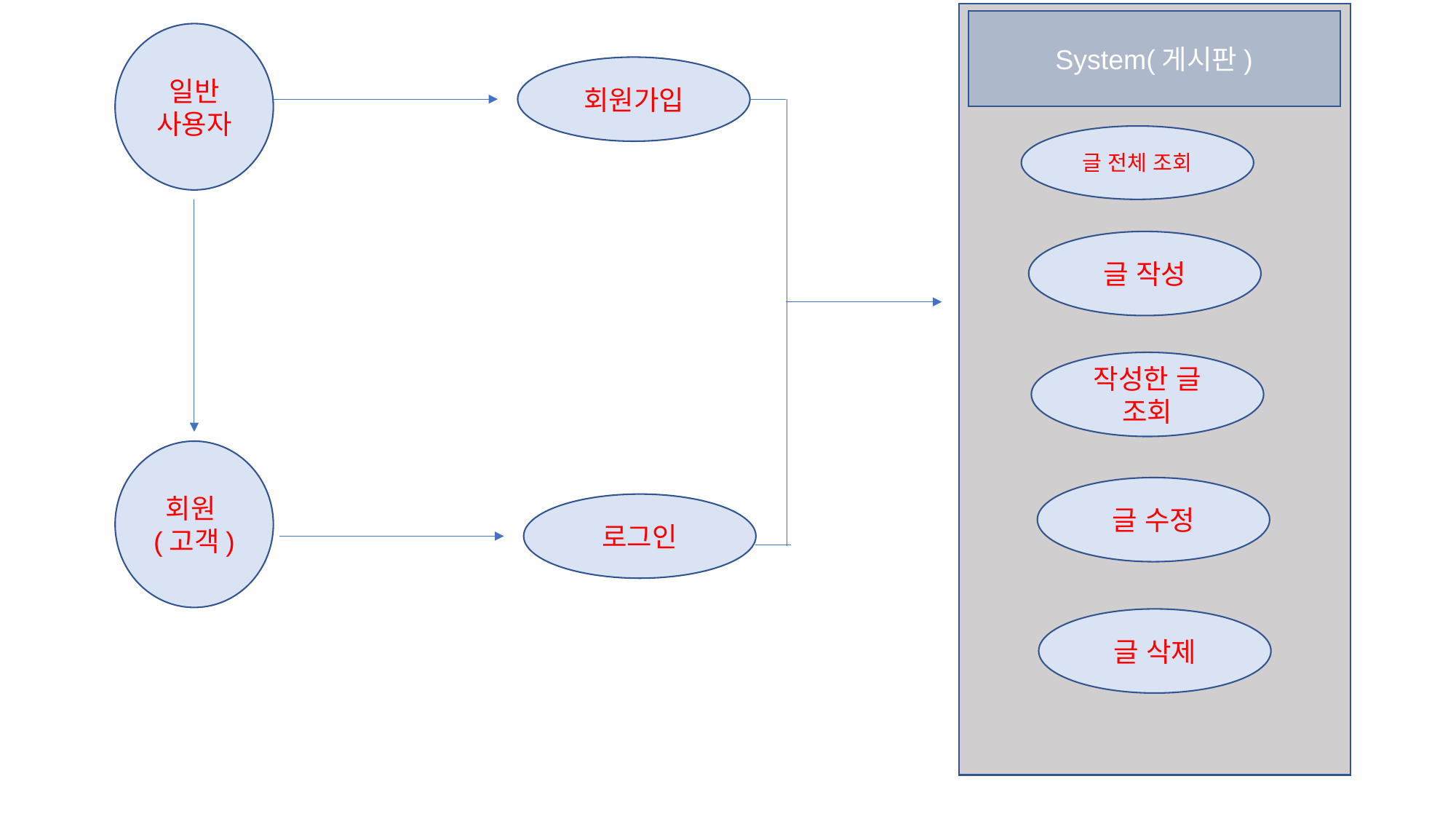

System(게시판)
일반
사용자
회원가입
글 전체 조회
글 작성
작성한 글 조회
회원(고객)
글 수정
로그인
글 삭제